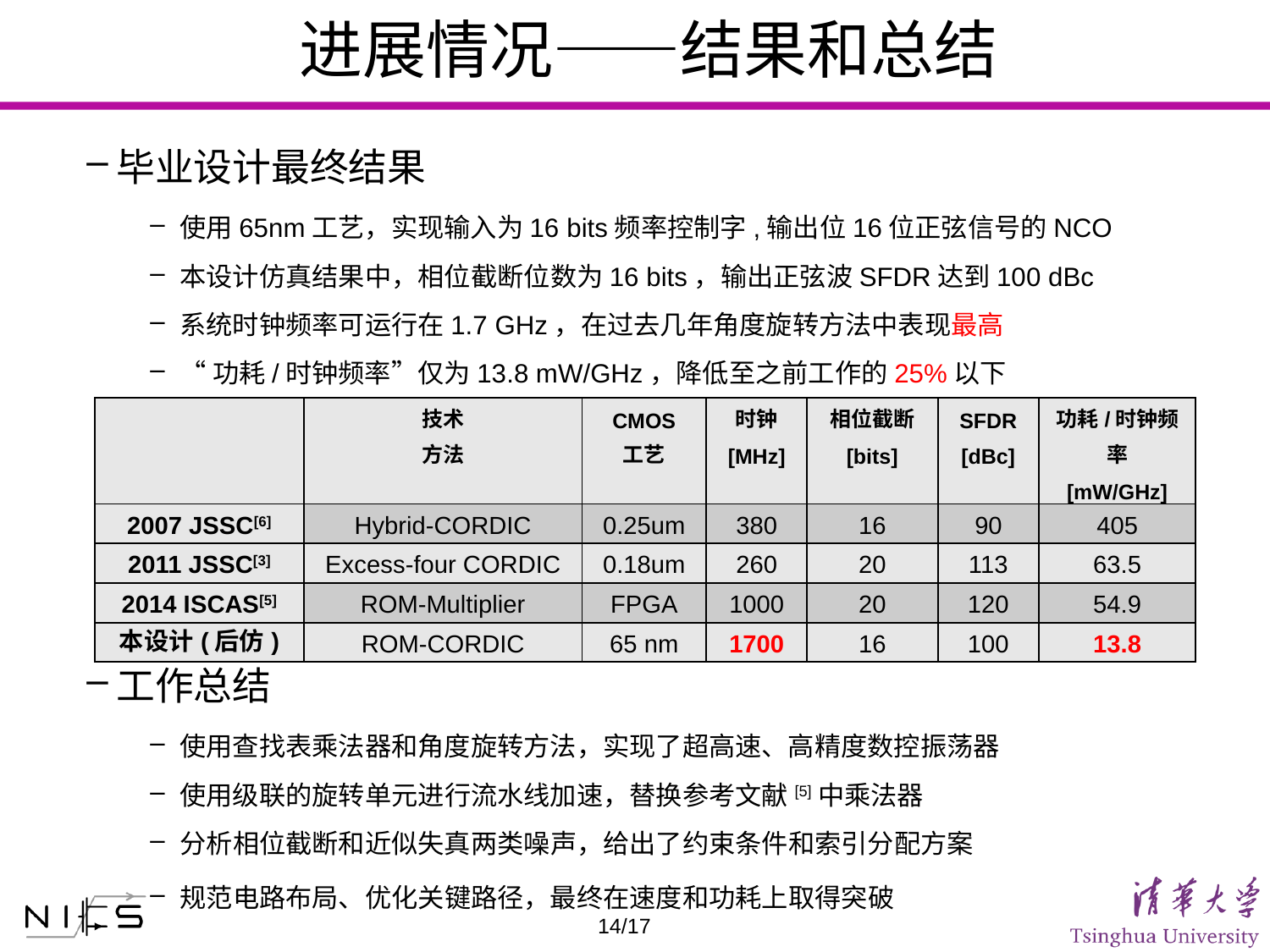

# 进展情况——结果和总结
毕业设计最终结果
使用65nm工艺，实现输入为16 bits频率控制字,输出位16位正弦信号的NCO
本设计仿真结果中，相位截断位数为16 bits，输出正弦波SFDR达到100 dBc
系统时钟频率可运行在1.7 GHz，在过去几年角度旋转方法中表现最高
“功耗/时钟频率”仅为13.8 mW/GHz，降低至之前工作的25%以下
|  | 技术 方法 | CMOS 工艺 | 时钟 [MHz] | 相位截断 [bits] | SFDR [dBc] | 功耗/时钟频率 [mW/GHz] |
| --- | --- | --- | --- | --- | --- | --- |
| 2007 JSSC[6] | Hybrid-CORDIC | 0.25um | 380 | 16 | 90 | 405 |
| 2011 JSSC[3] | Excess-four CORDIC | 0.18um | 260 | 20 | 113 | 63.5 |
| 2014 ISCAS[5] | ROM-Multiplier | FPGA | 1000 | 20 | 120 | 54.9 |
| 本设计(后仿) | ROM-CORDIC | 65 nm | 1700 | 16 | 100 | 13.8 |
工作总结
使用查找表乘法器和角度旋转方法，实现了超高速、高精度数控振荡器
使用级联的旋转单元进行流水线加速，替换参考文献[5]中乘法器
分析相位截断和近似失真两类噪声，给出了约束条件和索引分配方案
规范电路布局、优化关键路径，最终在速度和功耗上取得突破
14/17